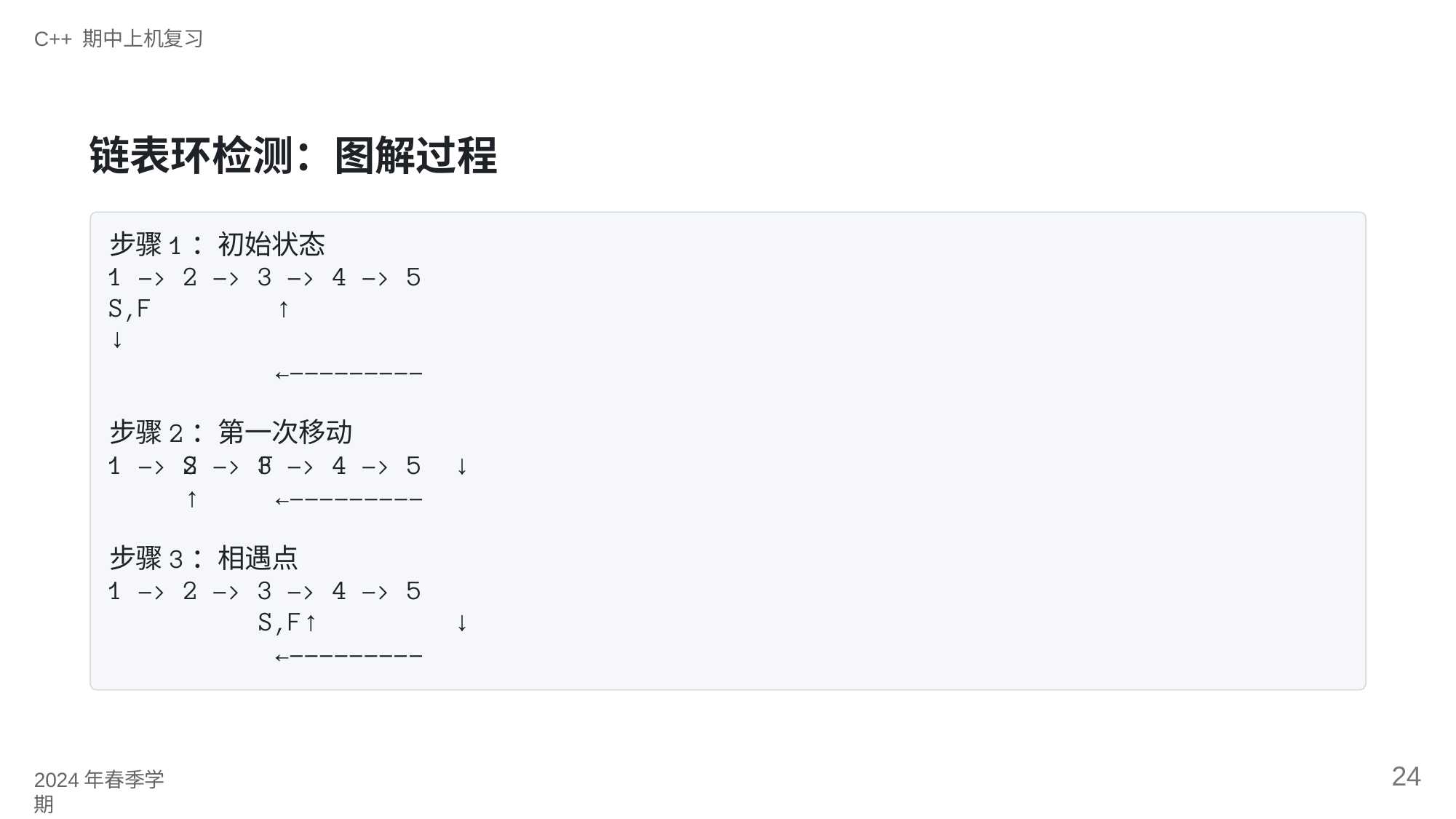

C++ 期中上机复习
# 链表环检测：图解过程

步骤1：初始状态
1 -> 2 -> 3 -> 4 -> 5
S,F	↑	↓
←---------
步骤2：第一次移动
1 -> 2 -> 3 -> 4 -> 5
S	F	↑
↓
←---------
步骤3：相遇点
1 -> 2 -> 3 -> 4 -> 5
S,F↑
←---------
↓
24
2024年春季学期